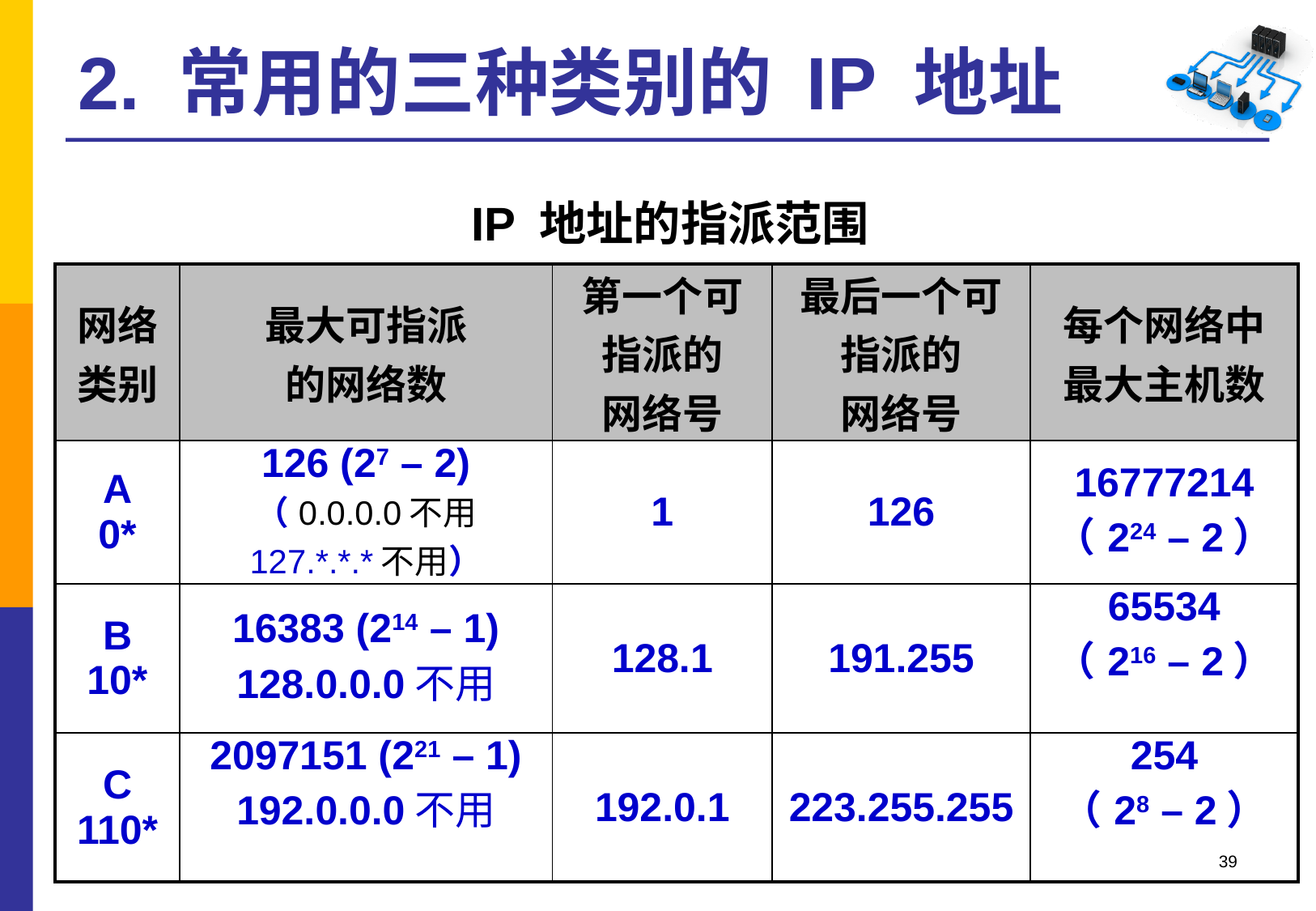

# 2. 常用的三种类别的 IP 地址
IP 地址的指派范围
| 网络 类别 | 最大可指派 的网络数 | 第一个可指派的 网络号 | 最后一个可指派的 网络号 | 每个网络中 最大主机数 |
| --- | --- | --- | --- | --- |
| A 0\* | 126 (27 – 2) （0.0.0.0不用 127.\*.\*.\*不用） | 1 | 126 | 16777214 （224 – 2） |
| B 10\* | 16383 (214 – 1) 128.0.0.0不用 | 128.1 | 191.255 | 65534 （216 – 2） |
| C 110\* | 2097151 (221 – 1) 192.0.0.0不用 | 192.0.1 | 223.255.255 | 254 （28 – 2） |
39